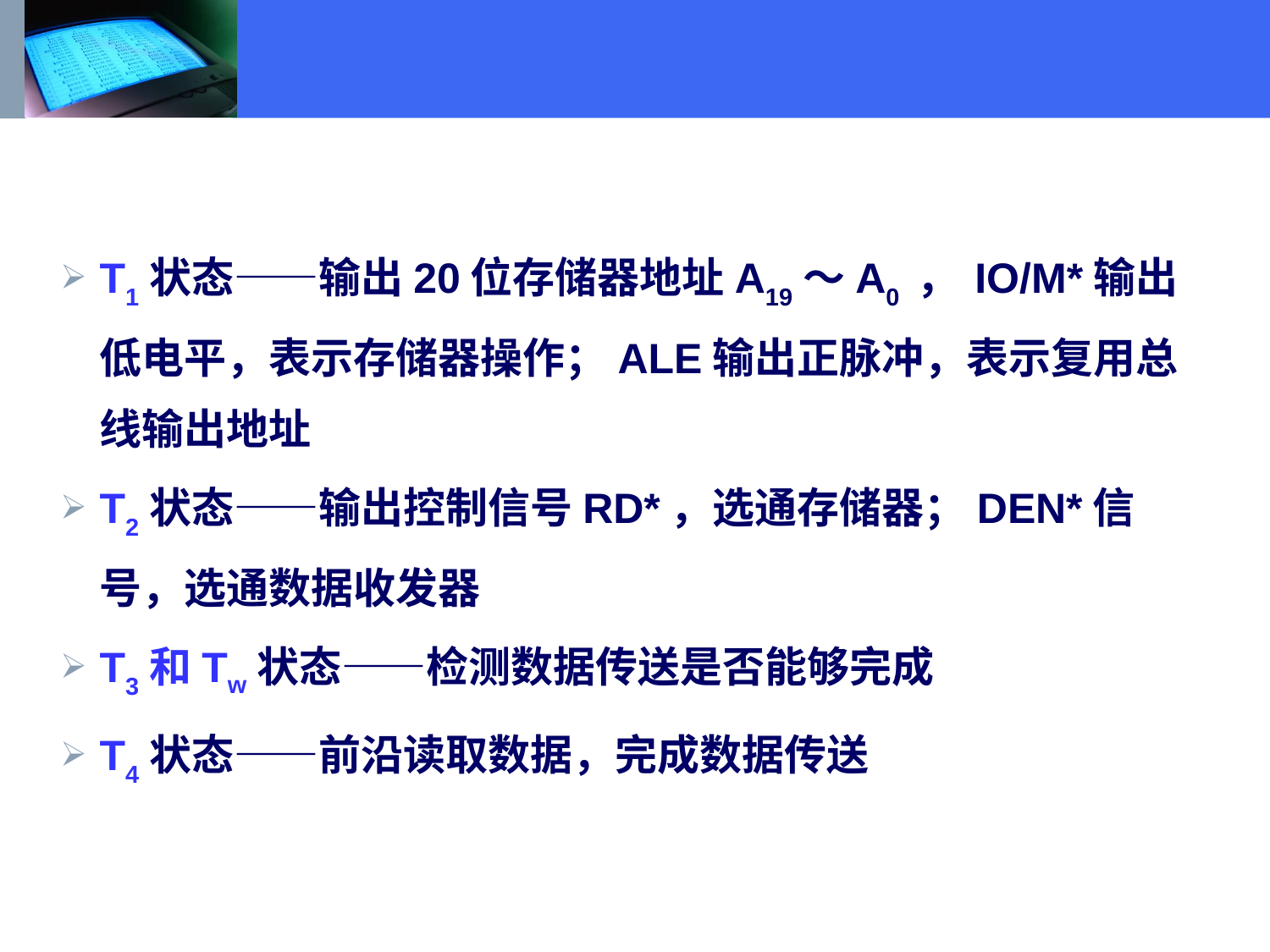

#
T1状态——输出20位存储器地址A19～A0 ， IO/M*输出低电平，表示存储器操作；ALE输出正脉冲，表示复用总线输出地址
T2状态——输出控制信号RD*，选通存储器；DEN*信号，选通数据收发器
T3和Tw状态——检测数据传送是否能够完成
T4状态——前沿读取数据，完成数据传送